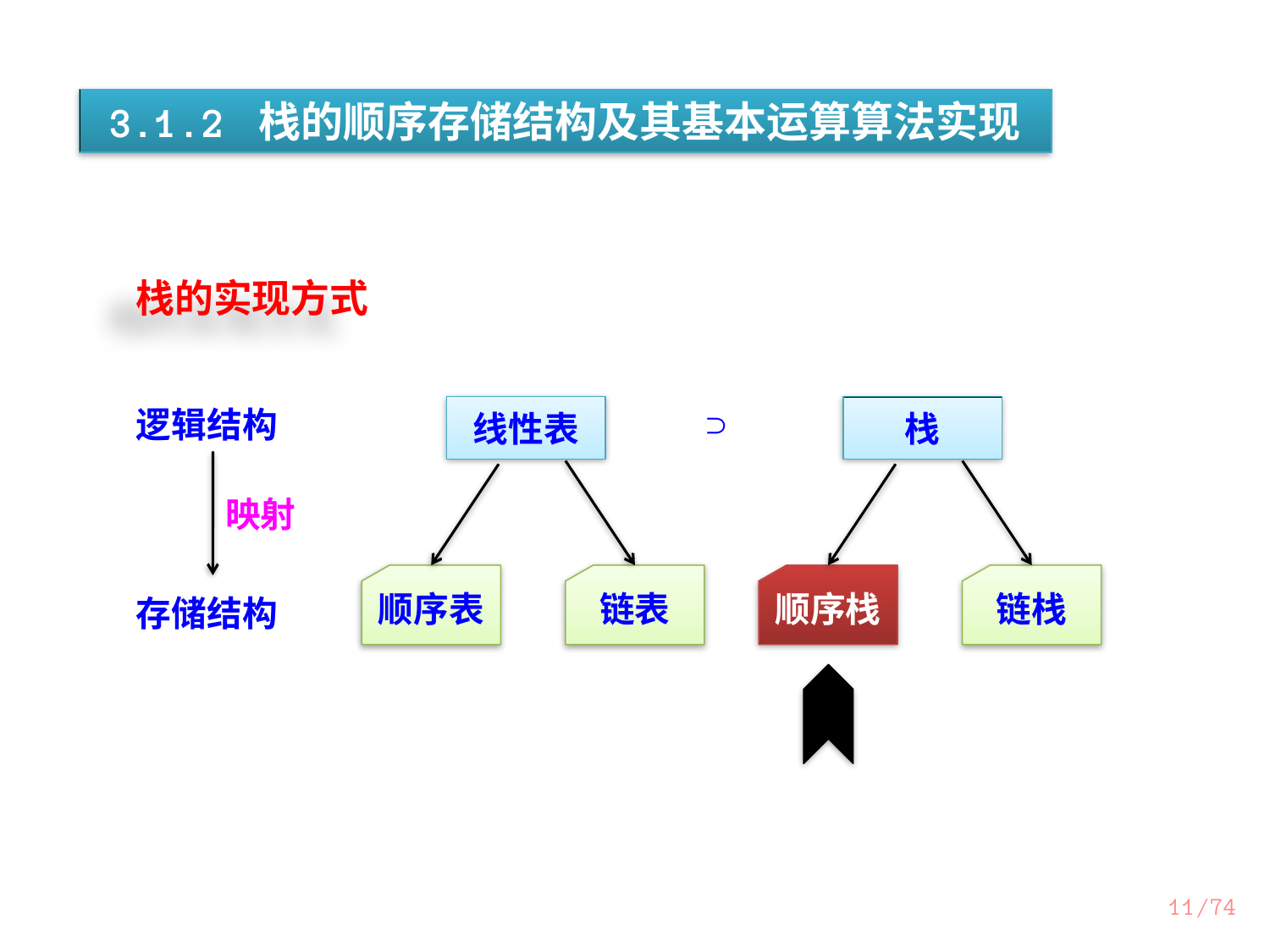

3.1.2 栈的顺序存储结构及其基本运算算法实现
栈的实现方式
逻辑结构
线性表
栈
∩
映射
顺序表
链表
顺序栈
链栈
存储结构

11/74